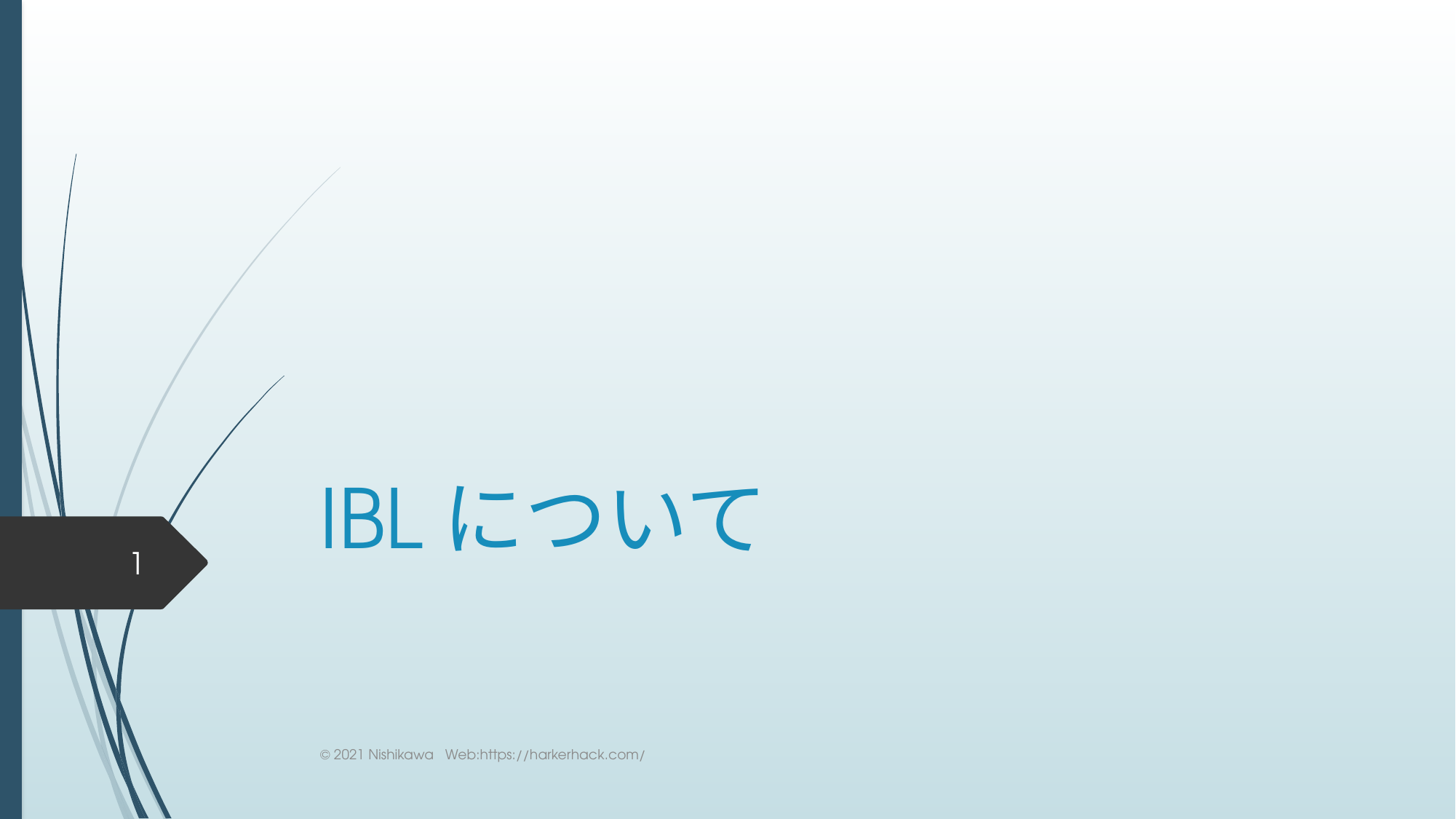

# IBLについて
1

© 2021 Nishikawa   Web:https://harkerhack.com/